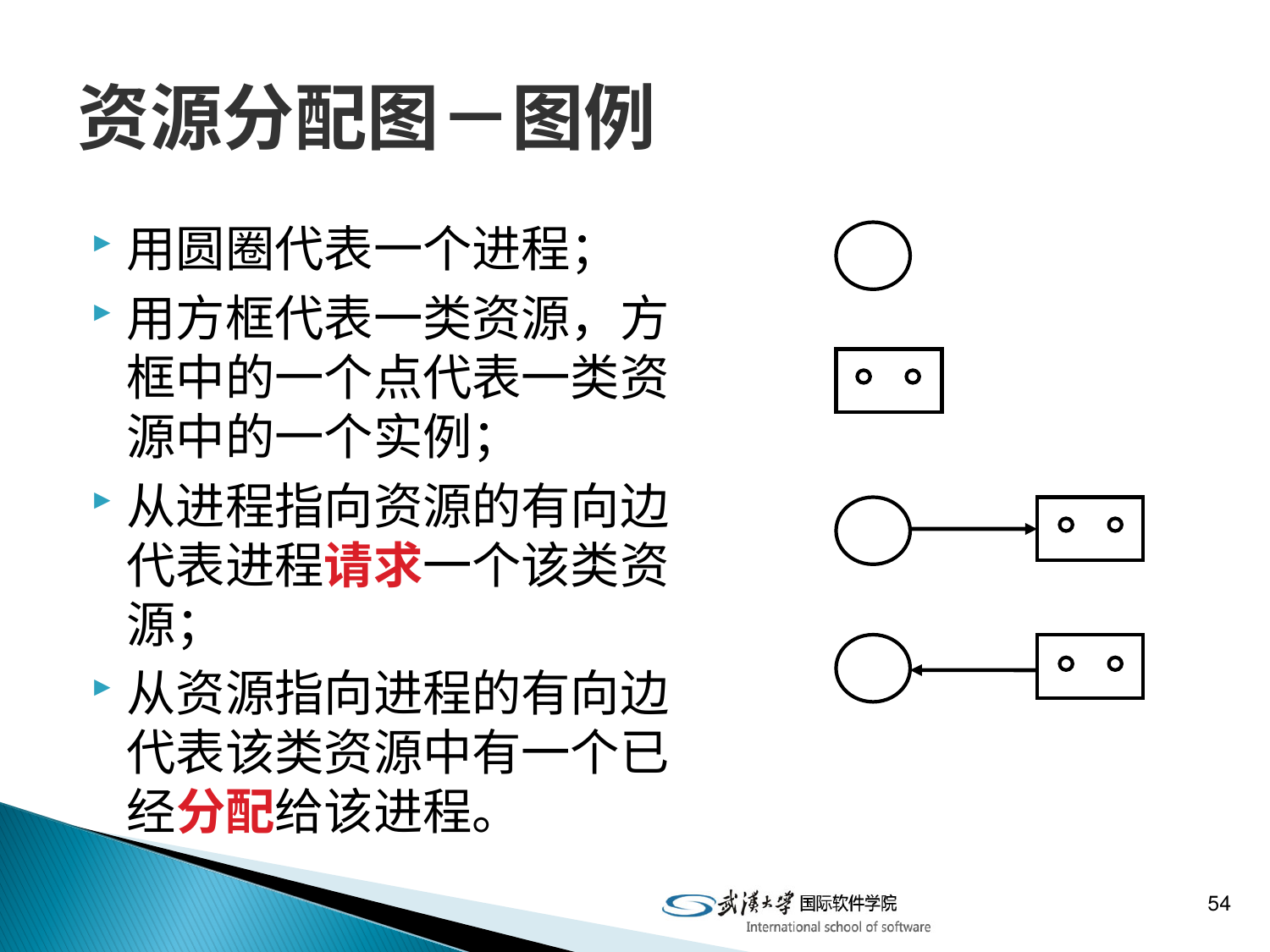

# 资源分配图－图例
用圆圈代表一个进程；
用方框代表一类资源，方框中的一个点代表一类资源中的一个实例；
从进程指向资源的有向边代表进程请求一个该类资源；
从资源指向进程的有向边代表该类资源中有一个已经分配给该进程。